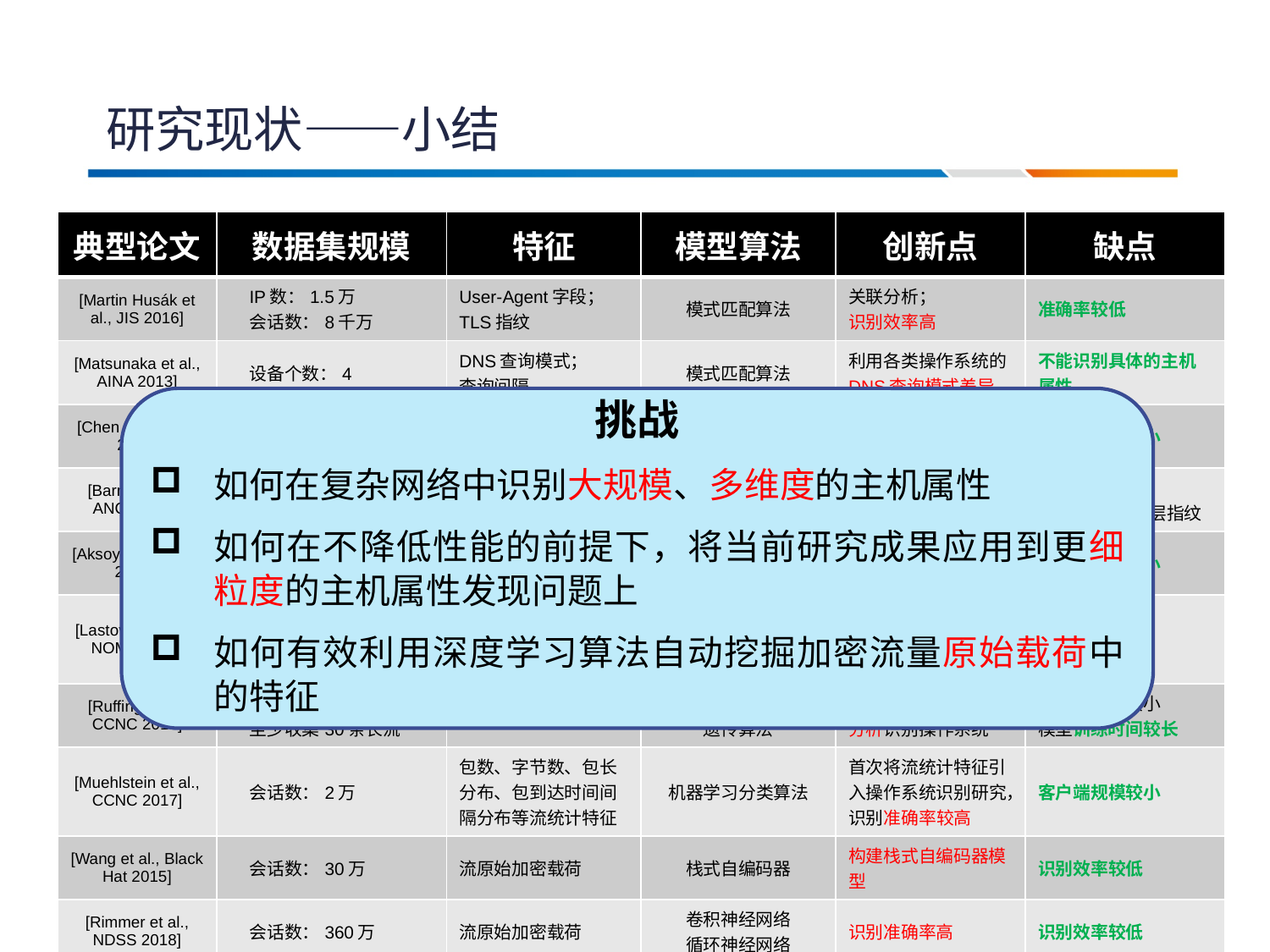

# 研究现状——小结
| 典型论文 | 数据集规模 | 特征 | 模型算法 | 创新点 | 缺点 |
| --- | --- | --- | --- | --- | --- |
| [Martin Husák et al., JIS 2016] | IP数：1.5万 会话数：8千万 | User-Agent字段； TLS指纹 | 模式匹配算法 | 关联分析； 识别效率高 | 准确率较低 |
| [Matsunaka et al., AINA 2013] | 设备个数：4 | DNS查询模式； 查询间隔 | 模式匹配算法 | 利用各类操作系统的DNS查询模式差异 | 不能识别具体的主机属性 |
| [Chen et al., IMC 2014] | 操作系统种类：3类 会话数：7000 | IP协议指纹 TCP协议指纹 | 概率模型 决策树模型 | 时钟频率稳定性 IP\_ID单调性 | 客户端规模较小 |
| [Barnes et al., ANCS 2013] | 未介绍 | IP协议指纹 TCP协议指纹 | 模式匹配算法 | 识别效率高 | 适用范围窄； 没有利用TLS层指纹 |
| [Aksoy et al., CEC 2017 ] | 设备个数：9 | IP协议指纹 TCP协议指纹 | 机器学习分类算法 | 利用遗传算法选择最优特征子集 | 客户端规模较小 |
| [Lastovicka et al., NOMS 2018] | IP数：6100 会话数：8百万 | TCP&IP协议指纹User-Agent字段 特定域名 | 模式匹配算法 投票算法 | 特征集丰富，首次利用特定域名方法识别操作系统 | 准确率较低 |
| [Ruffing et al., CCNC 2016] | 对于每种主机属性组合，至少收集30条长流 | 长流的时序特性 | 搜索算法 遗传算法 | 通过长流时序的频谱分析识别操作系统 | 客户端规模较小 模型训练时间较长 |
| [Muehlstein et al., CCNC 2017] | 会话数：2万 | 包数、字节数、包长分布、包到达时间间隔分布等流统计特征 | 机器学习分类算法 | 首次将流统计特征引入操作系统识别研究，识别准确率较高 | 客户端规模较小 |
| [Wang et al., Black Hat 2015] | 会话数：30万 | 流原始加密载荷 | 栈式自编码器 | 构建栈式自编码器模型 | 识别效率较低 |
| [Rimmer et al., NDSS 2018] | 会话数：360万 | 流原始加密载荷 | 卷积神经网络 循环神经网络 | 识别准确率高 | 识别效率较低 |
挑战
如何在复杂网络中识别大规模、多维度的主机属性
如何在不降低性能的前提下，将当前研究成果应用到更细粒度的主机属性发现问题上
如何有效利用深度学习算法自动挖掘加密流量原始载荷中的特征